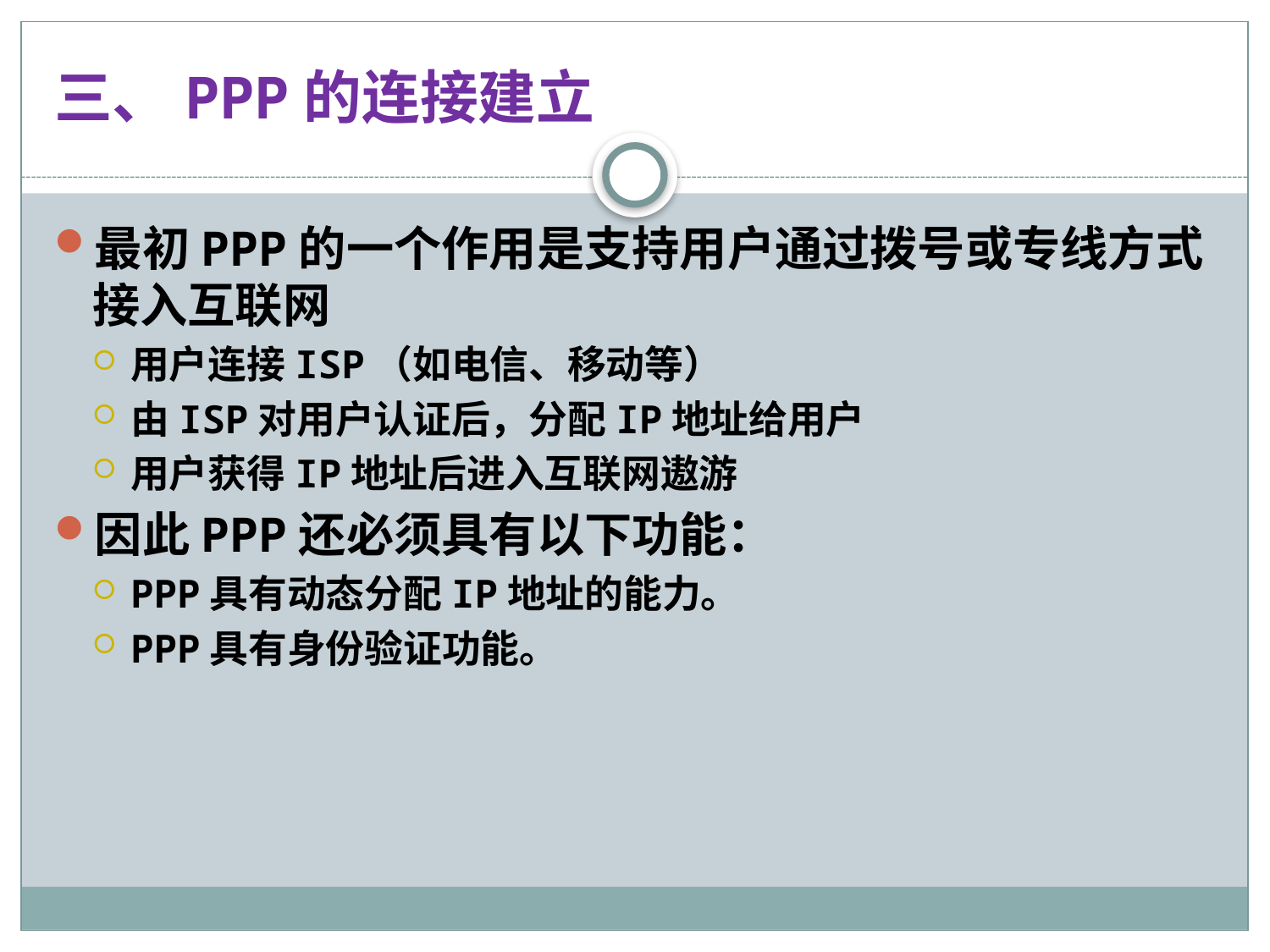

# 三、PPP的连接建立
最初PPP的一个作用是支持用户通过拨号或专线方式接入互联网
用户连接ISP（如电信、移动等）
由ISP对用户认证后，分配IP地址给用户
用户获得IP地址后进入互联网遨游
因此PPP还必须具有以下功能：
PPP具有动态分配IP地址的能力。
PPP具有身份验证功能。